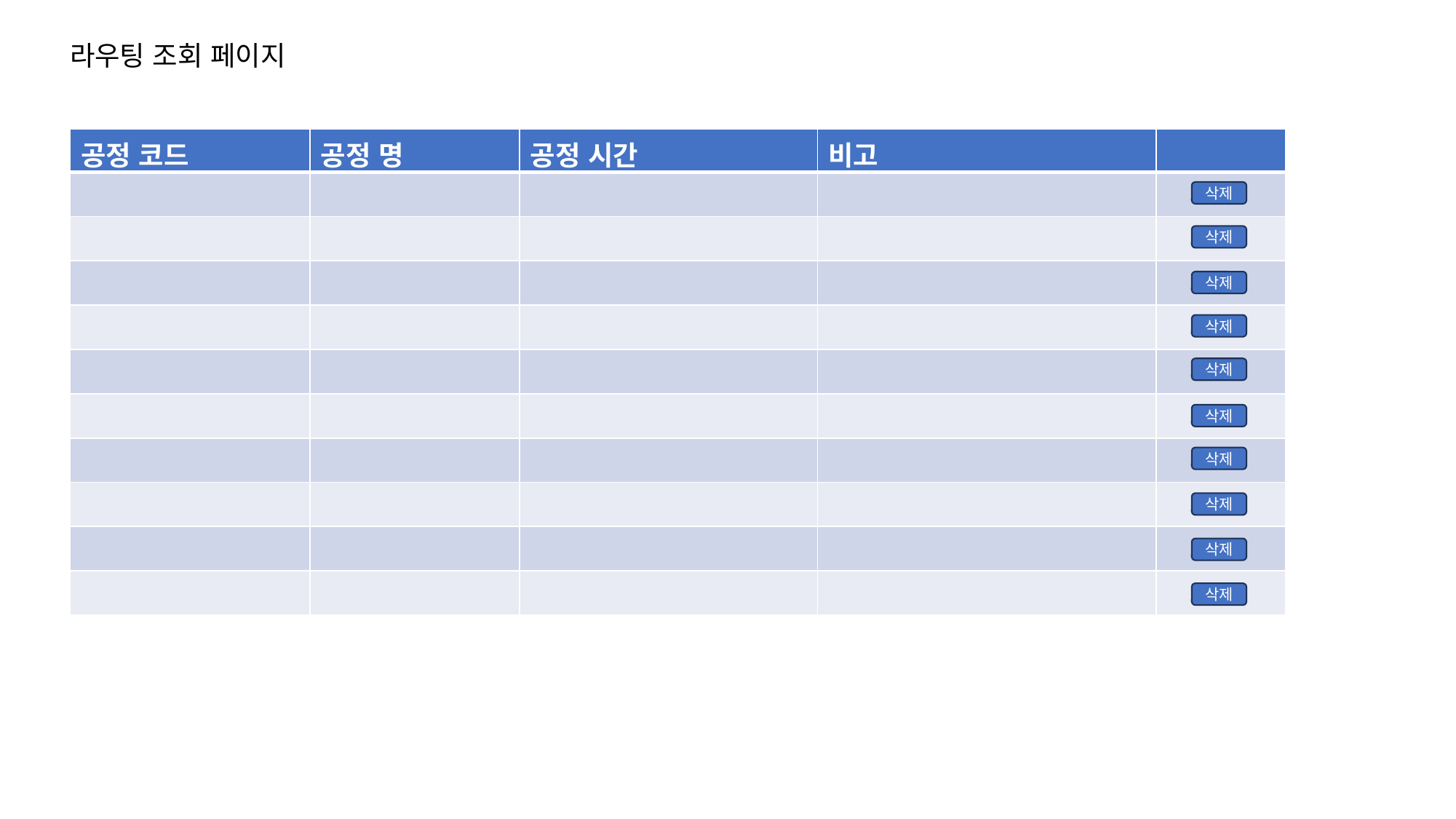

라우팅 조회 페이지
| 공정 코드 | 공정 명 | 공정 시간 | 비고 |  |
| --- | --- | --- | --- | --- |
|  |  |  |  |  |
|  |  |  |  |  |
|  |  |  |  |  |
|  |  |  |  |  |
|  |  |  |  |  |
|  |  |  |  |  |
|  |  |  |  |  |
|  |  |  |  |  |
|  |  |  |  |  |
|  |  |  |  |  |
삭제
삭제
삭제
삭제
삭제
삭제
삭제
삭제
삭제
삭제